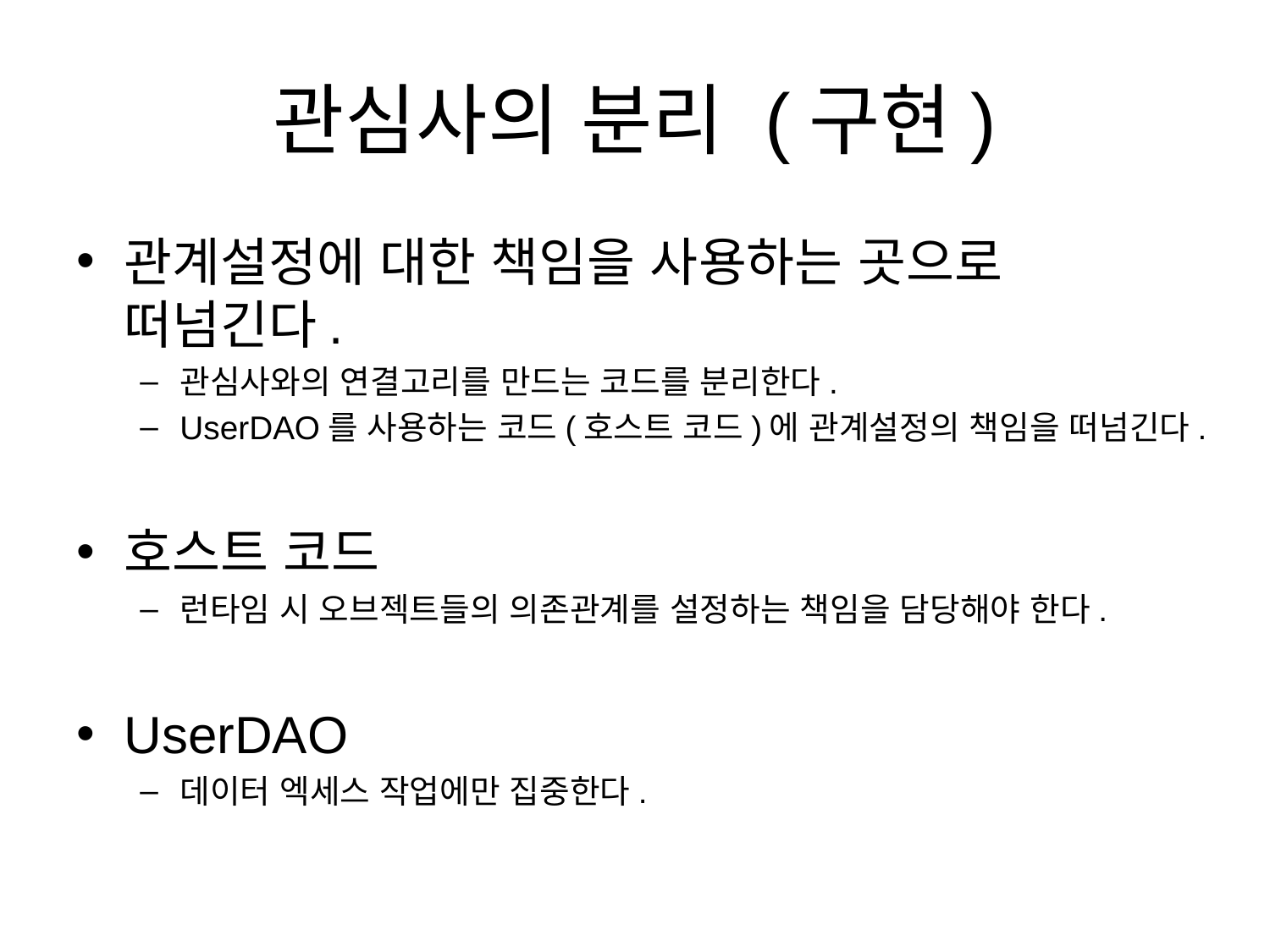

# 관심사의 분리 (구현)
관계설정에 대한 책임을 사용하는 곳으로 떠넘긴다.
관심사와의 연결고리를 만드는 코드를 분리한다.
UserDAO를 사용하는 코드(호스트 코드)에 관계설정의 책임을 떠넘긴다.

호스트 코드
런타임 시 오브젝트들의 의존관계를 설정하는 책임을 담당해야 한다.

UserDAO
데이터 엑세스 작업에만 집중한다.